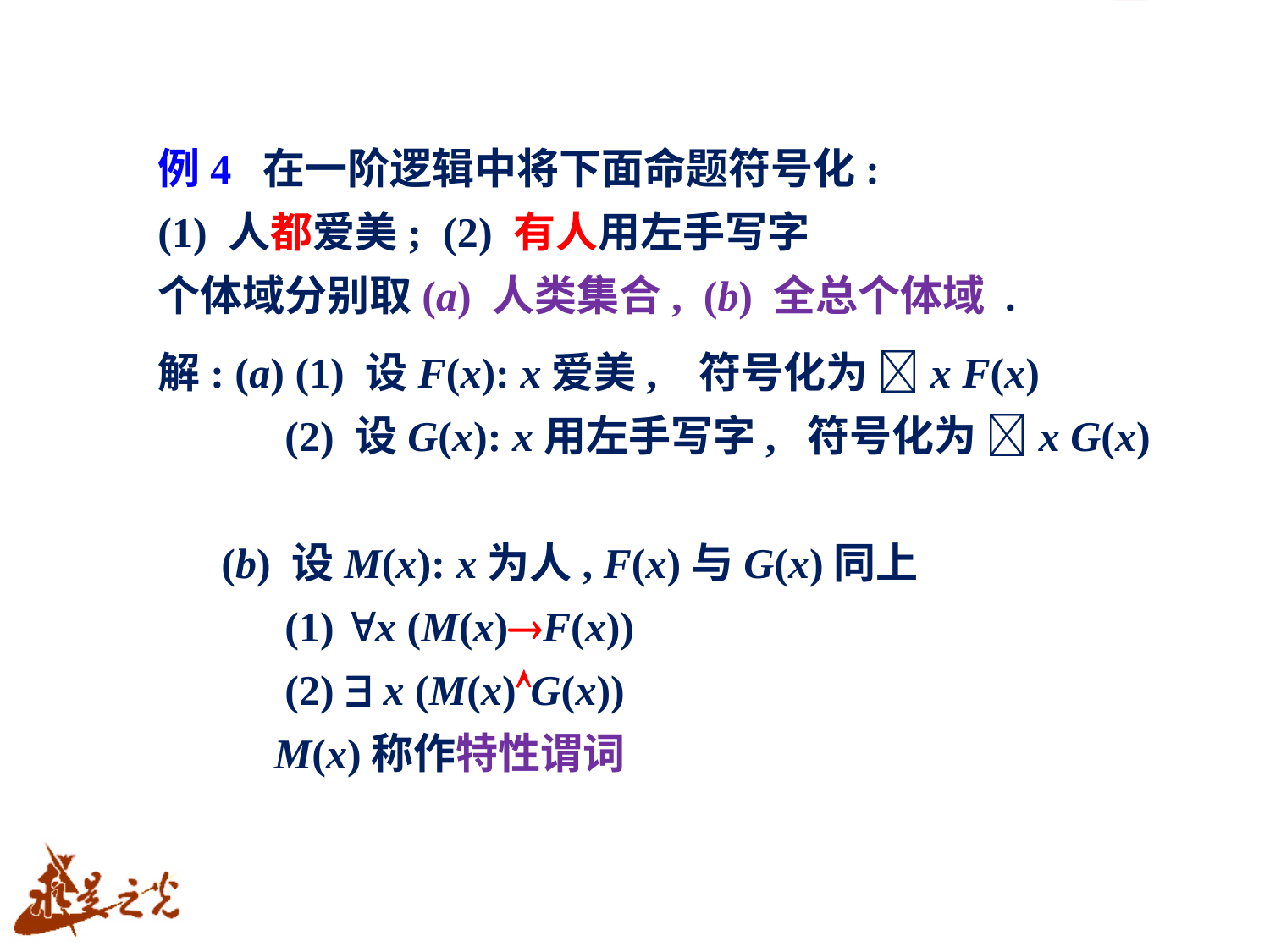

例4  在一阶逻辑中将下面命题符号化:
(1) 人都爱美;  (2) 有人用左手写字
个体域分别取(a) 人类集合,  (b) 全总个体域 .
解: (a) (1) 设F(x): x爱美,   符号化为 ∀x F(x)
            (2) 设G(x): x用左手写字,  符号化为 ∃x G(x)

      (b) 设M(x): x为人, F(x)与G(x)同上
            (1) ∀x (M(x)→F(x))
            (2) ∃ x (M(x)∧G(x))
           M(x)称作特性谓词
11